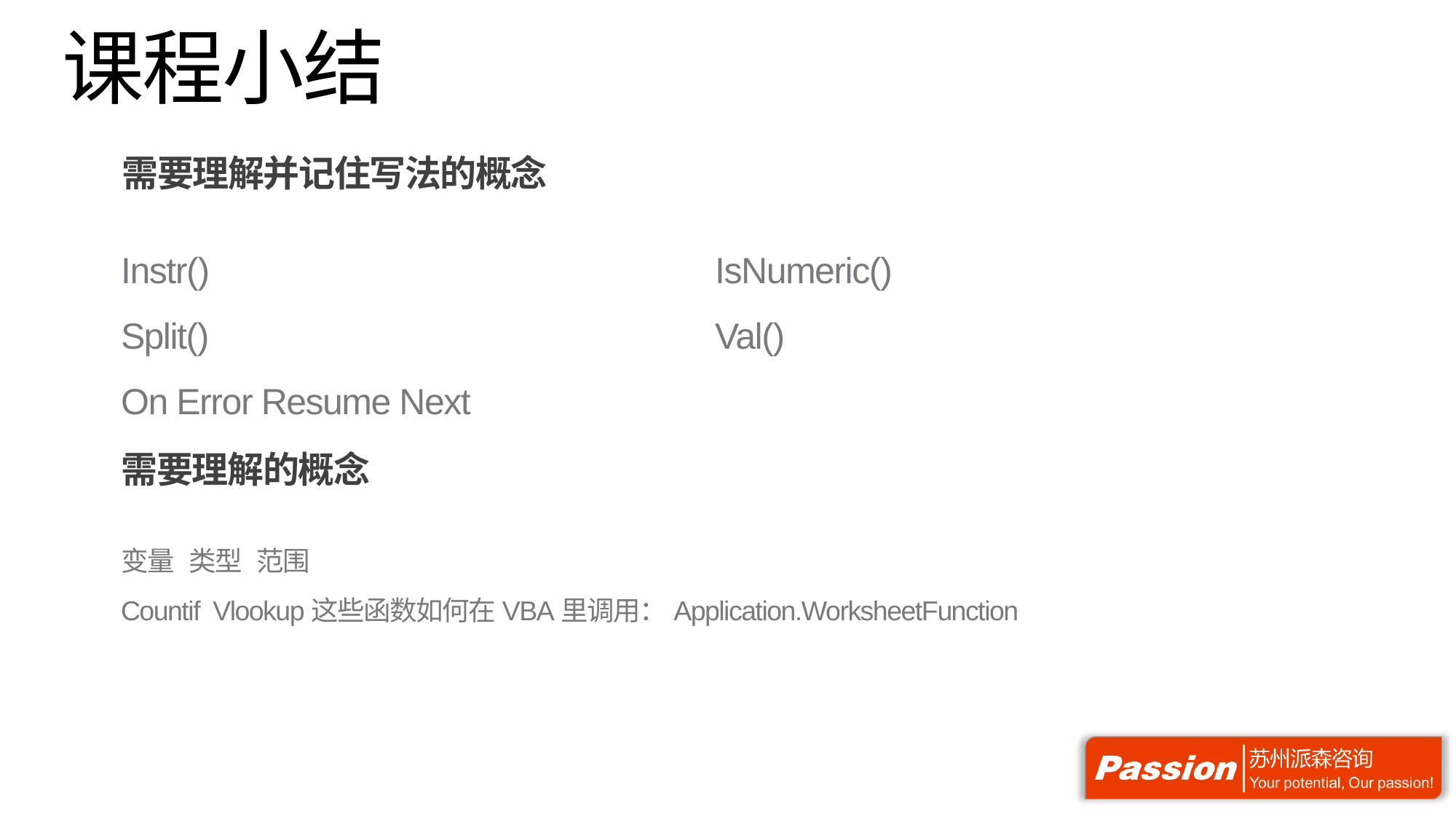

# 课程小结
需要理解并记住写法的概念
IsNumeric()
Val()

Instr()
Split()
On Error Resume Next
需要理解的概念
变量   类型   范围
Countif  Vlookup这些函数如何在VBA里调用：Application.WorksheetFunction